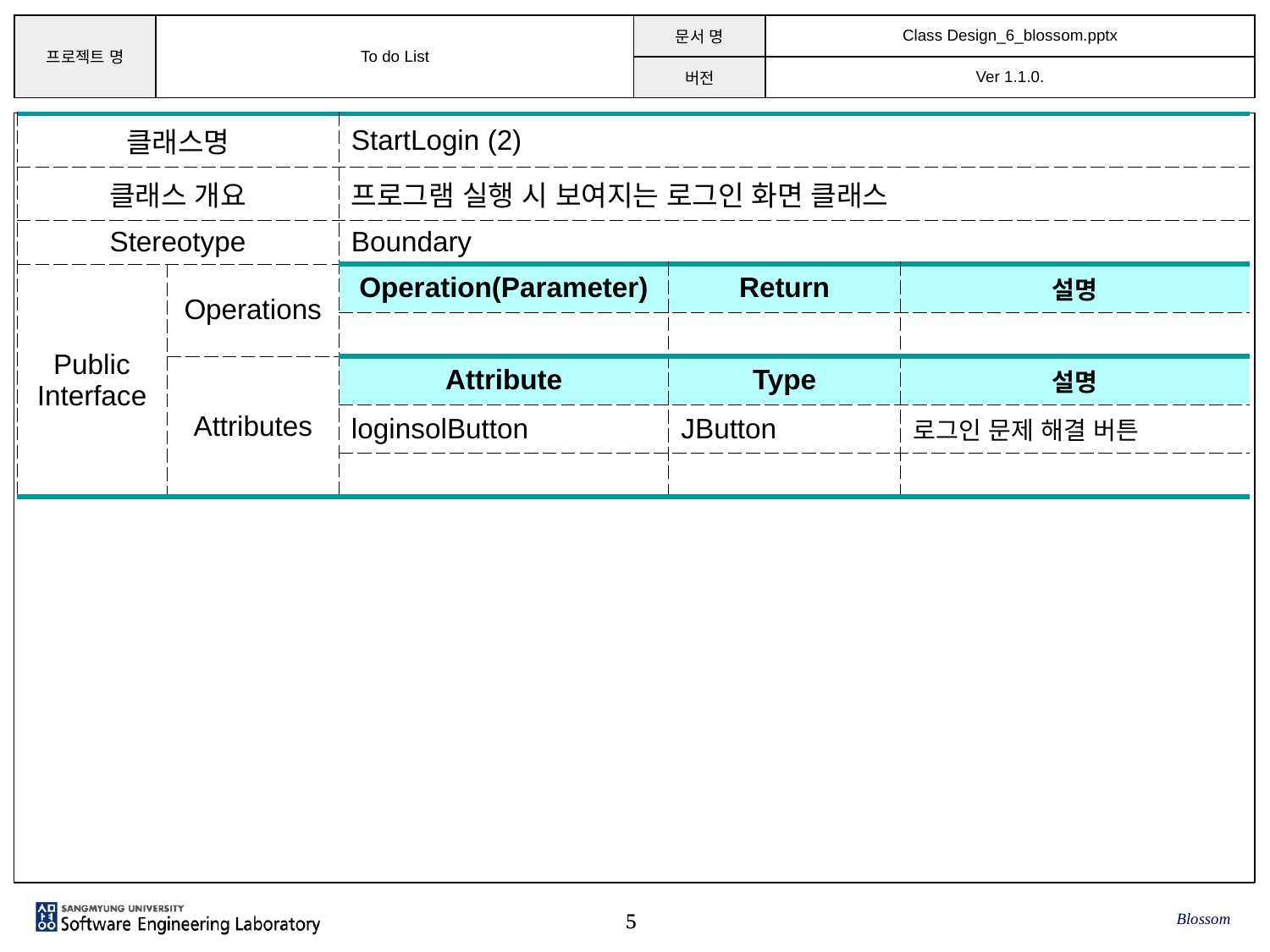

| 클래스명 |  | StartLogin (2) |  |  |
| --- | --- | --- | --- | --- |
| 클래스 개요 |  | 프로그램 실행 시 보여지는 로그인 화면 클래스 |  |  |
| Stereotype |  | Boundary |  |  |
| Public Interface | Operations | Operation(Parameter) | Return | 설명 |
|  |  |  |  |  |
|  | Attributes | Attribute | Type | 설명 |
|  |  | loginsolButton | JButton | 로그인 문제 해결 버튼 |
|  |  |  |  |  |
Blossom